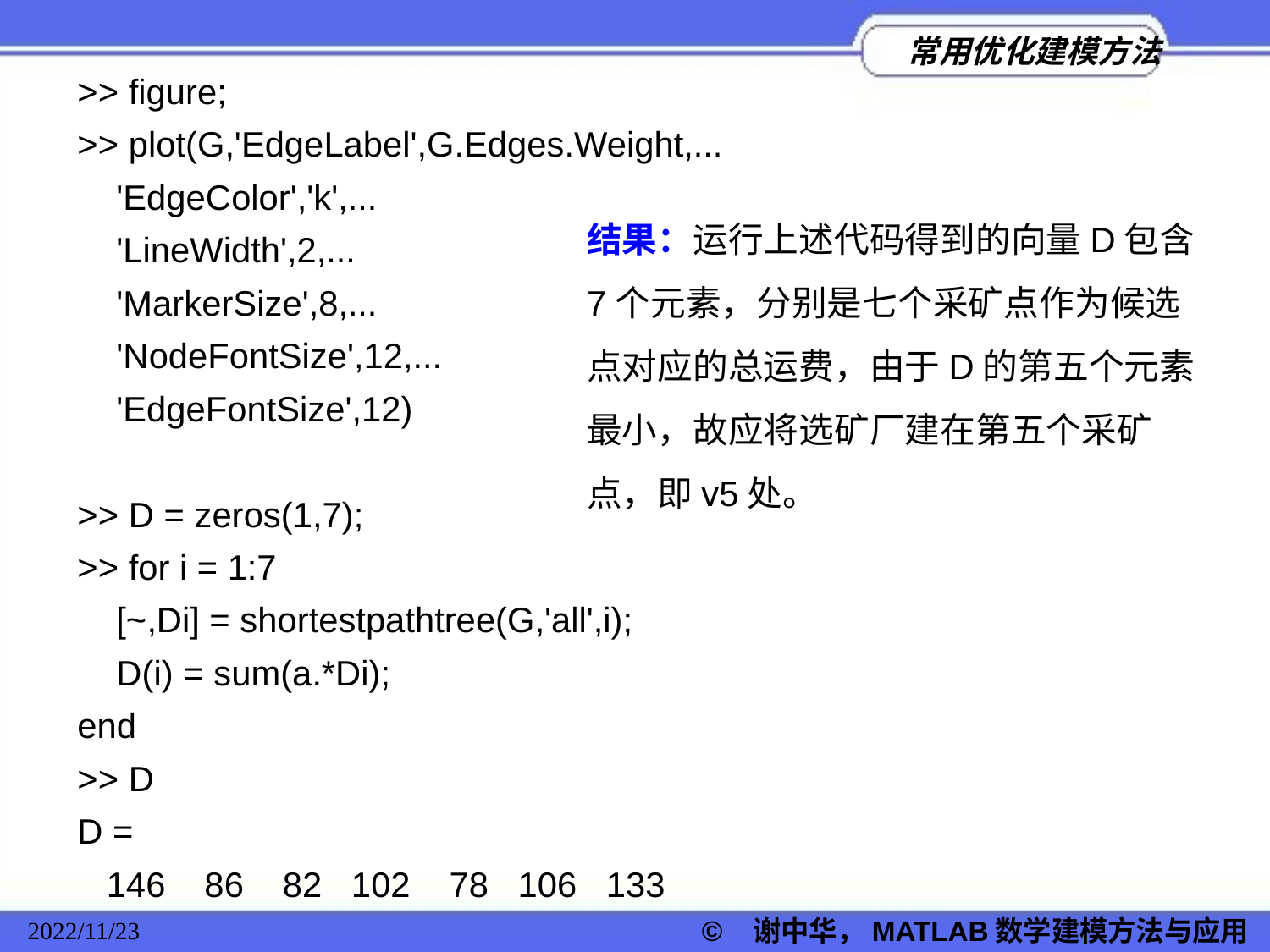

>> figure;
>> plot(G,'EdgeLabel',G.Edges.Weight,...
    'EdgeColor','k',...
    'LineWidth',2,...
    'MarkerSize',8,...
    'NodeFontSize',12,...
    'EdgeFontSize',12)

>> D = zeros(1,7);
>> for i = 1:7
    [~,Di] = shortestpathtree(G,'all',i);
    D(i) = sum(a.*Di);
end
>> D
D =
   146    86    82   102    78   106   133
结果：运行上述代码得到的向量D包含7个元素，分别是七个采矿点作为候选点对应的总运费，由于D的第五个元素最小，故应将选矿厂建在第五个采矿点，即v5处。
2022/11/23
©   谢中华，MATLAB数学建模方法与应用